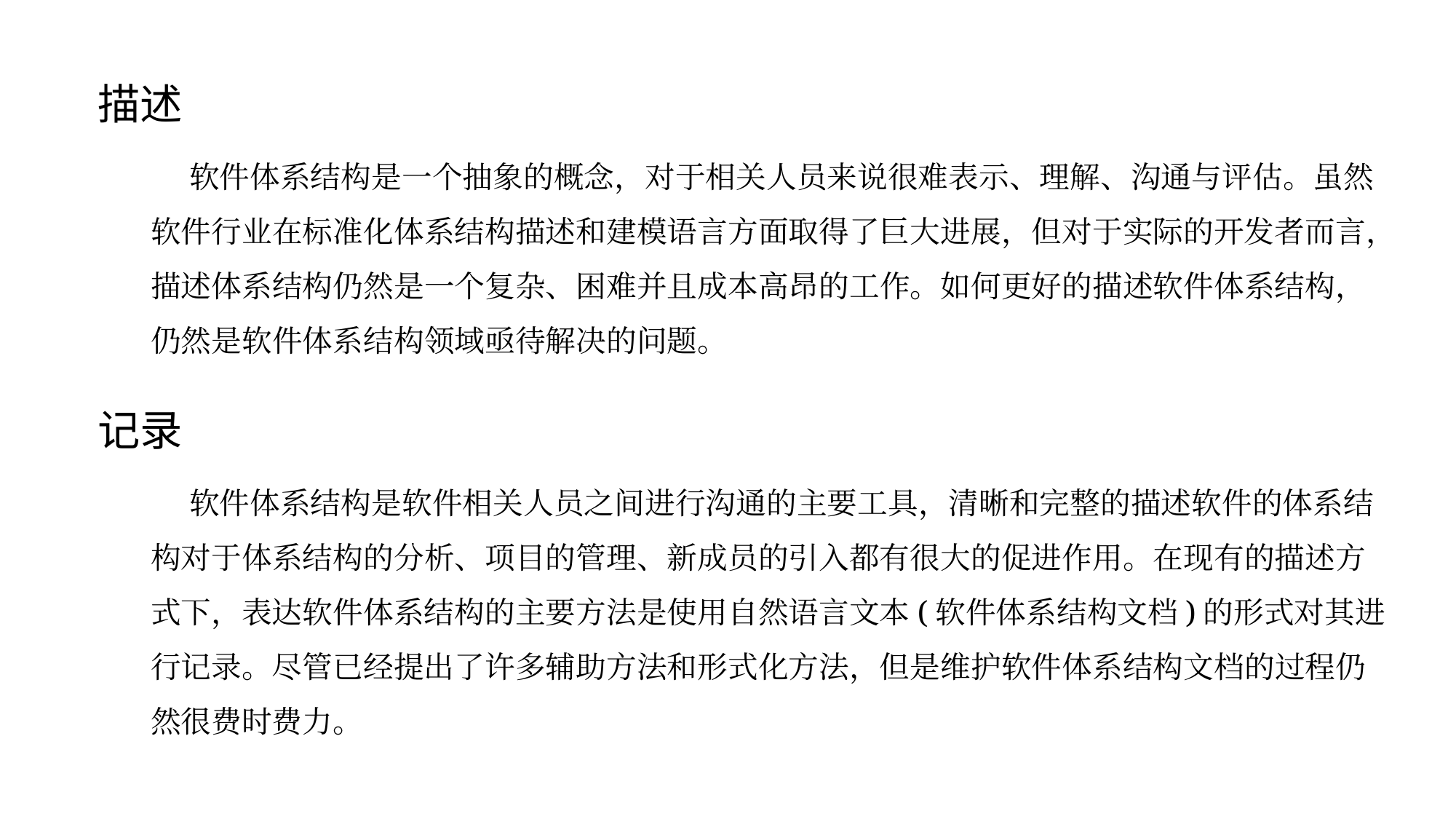

描述
    软件体系结构是一个抽象的概念，对于相关人员来说很难表示、理解、沟通与评估。虽然软件行业在标准化体系结构描述和建模语言方面取得了巨大进展，但对于实际的开发者而言，描述体系结构仍然是一个复杂、困难并且成本高昂的工作。如何更好的描述软件体系结构，仍然是软件体系结构领域亟待解决的问题。
记录
    软件体系结构是软件相关人员之间进行沟通的主要工具，清晰和完整的描述软件的体系结构对于体系结构的分析、项目的管理、新成员的引入都有很大的促进作用。在现有的描述方式下，表达软件体系结构的主要方法是使用自然语言文本(软件体系结构文档)的形式对其进行记录。尽管已经提出了许多辅助方法和形式化方法，但是维护软件体系结构文档的过程仍然很费时费力。